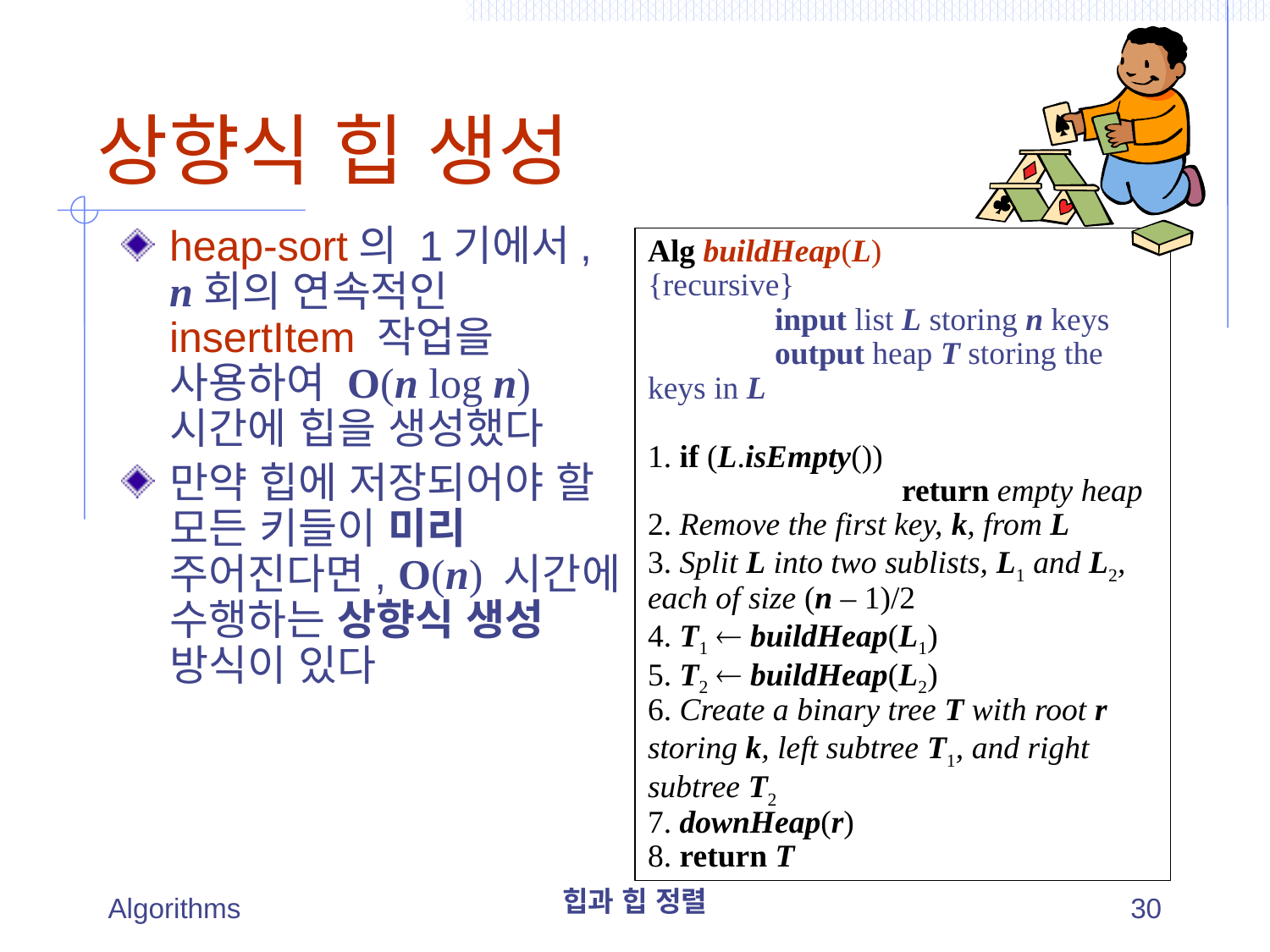

# 상향식 힙 생성
heap-sort의 1기에서, n회의 연속적인 insertItem 작업을 사용하여 O(n log n) 시간에 힙을 생성했다
만약 힙에 저장되어야 할 모든 키들이 미리 주어진다면, O(n) 시간에 수행하는 상향식 생성 방식이 있다
Alg buildHeap(L)		{recursive}
	input list L storing n keys
	output heap T storing the keys in L

1. if (L.isEmpty())
		return empty heap
2. Remove the first key, k, from L
3. Split L into two sublists, L1 and L2, 	each of size (n – 1)/2
4. T1 ← buildHeap(L1)
5. T2 ← buildHeap(L2)
6. Create a binary tree T with root r 	storing k, left subtree T1, and right 	subtree T2
7. downHeap(r)
8. return T
Algorithms
힙과 힙 정렬
30